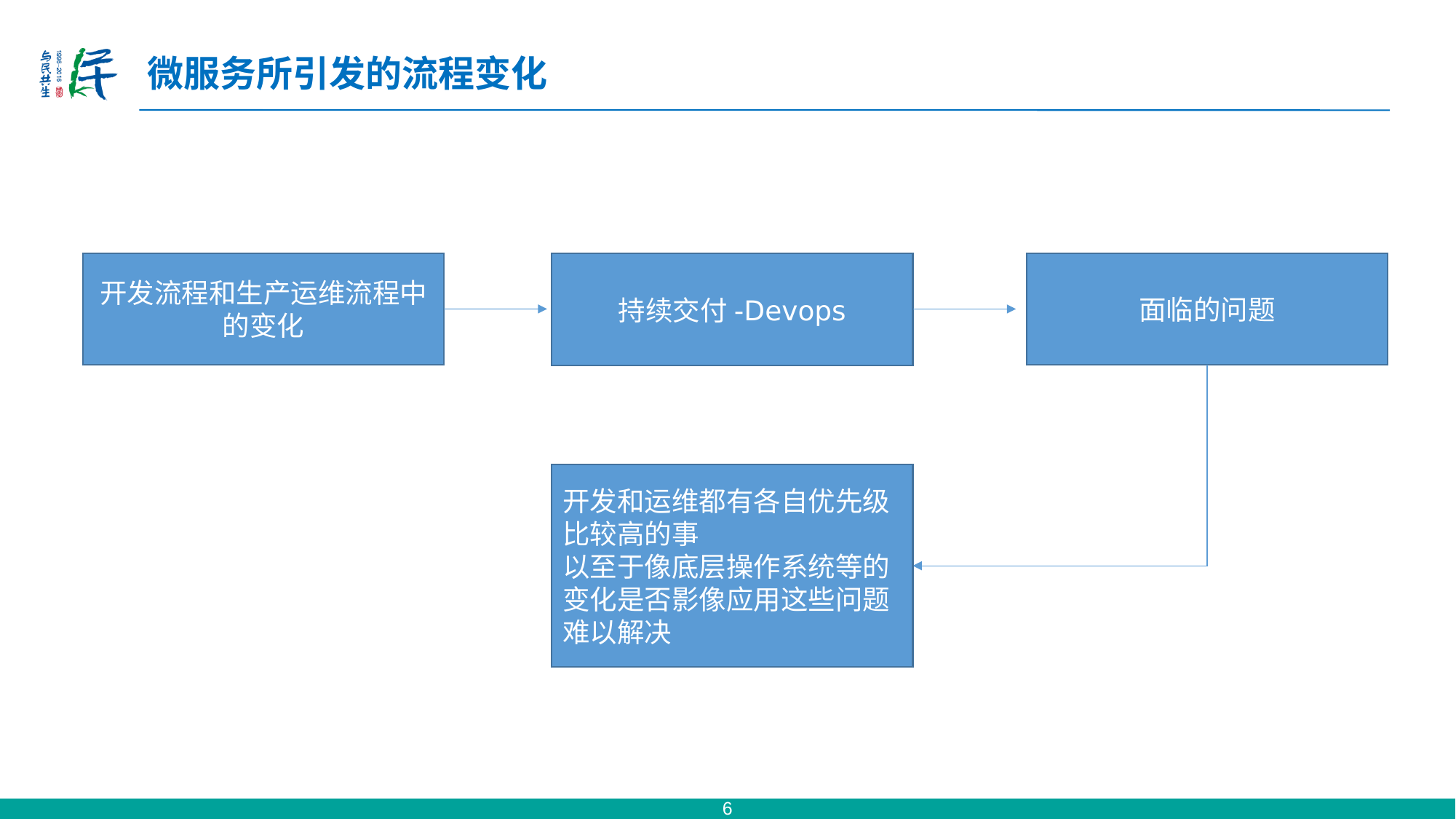

# 微服务所引发的流程变化
开发流程和生产运维流程中的变化
面临的问题
持续交付-Devops
开发和运维都有各自优先级比较高的事
以至于像底层操作系统等的变化是否影像应用这些问题难以解决
6